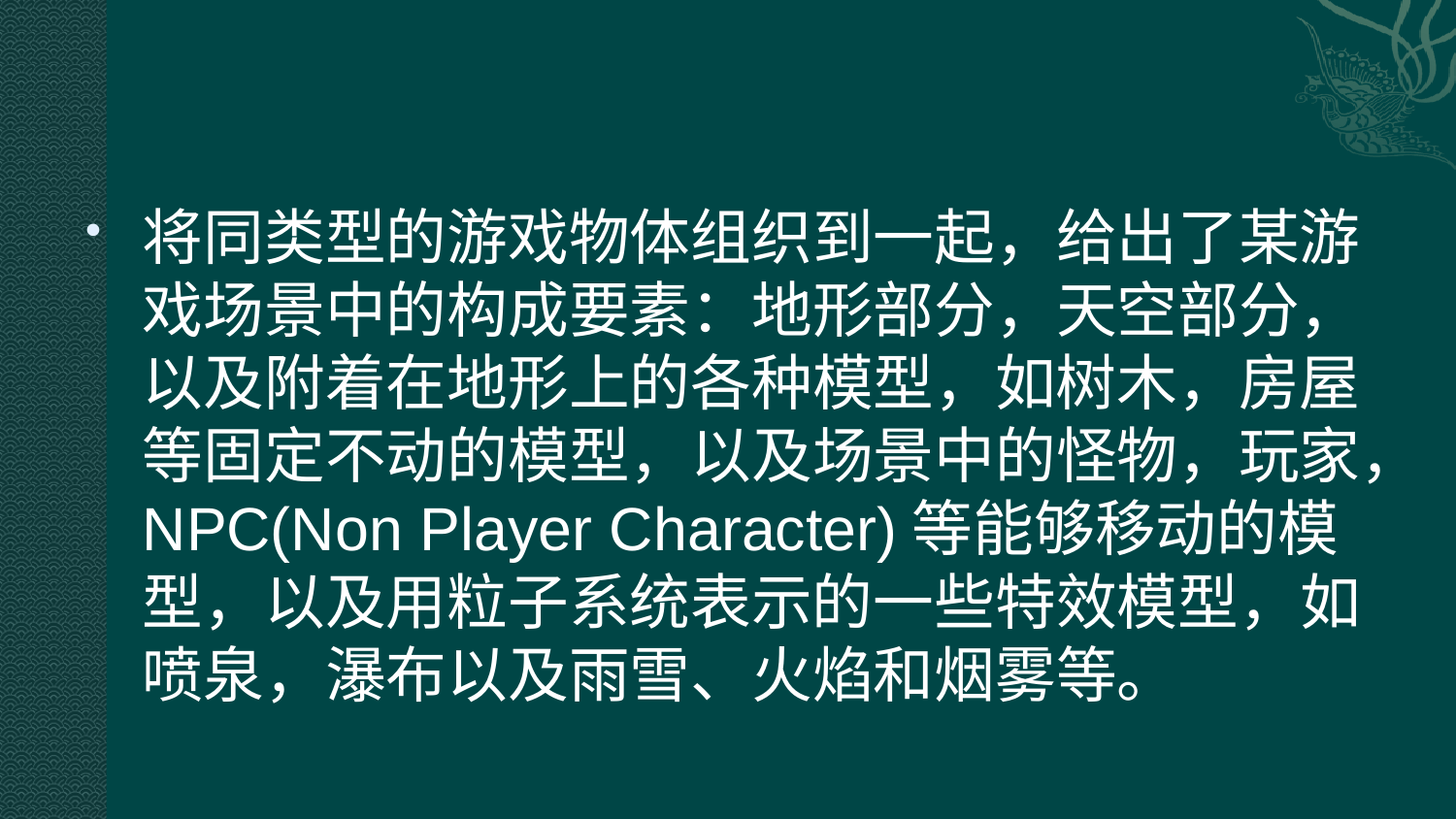

#
将同类型的游戏物体组织到一起，给出了某游戏场景中的构成要素：地形部分，天空部分，以及附着在地形上的各种模型，如树木，房屋等固定不动的模型，以及场景中的怪物，玩家，NPC(Non Player Character)等能够移动的模型，以及用粒子系统表示的一些特效模型，如喷泉，瀑布以及雨雪、火焰和烟雾等。